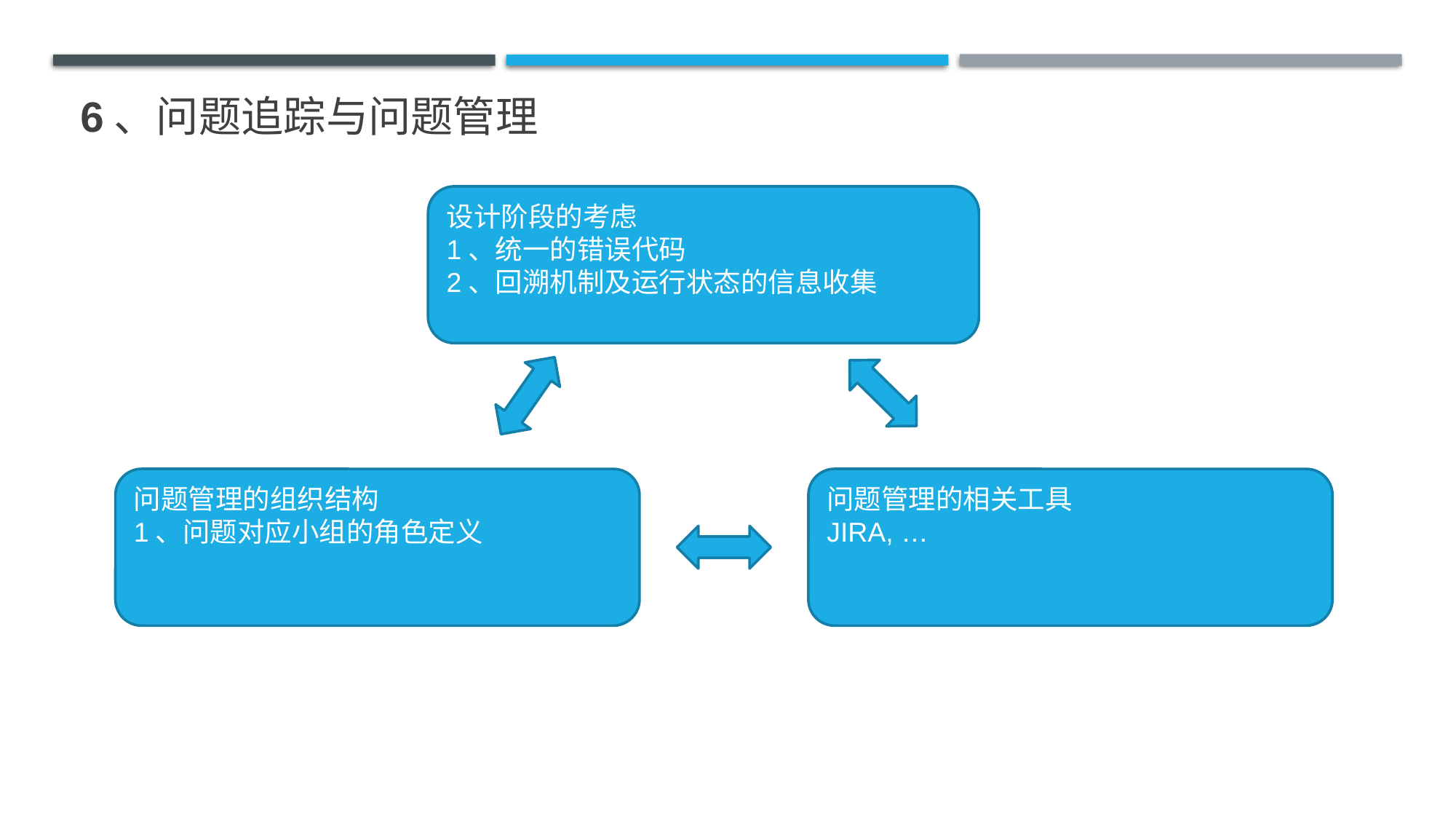

# 6、问题追踪与问题管理
设计阶段的考虑
1、统一的错误代码
2、回溯机制及运行状态的信息收集

问题管理的组织结构
1、问题对应小组的角色定义

问题管理的相关工具
JIRA, …